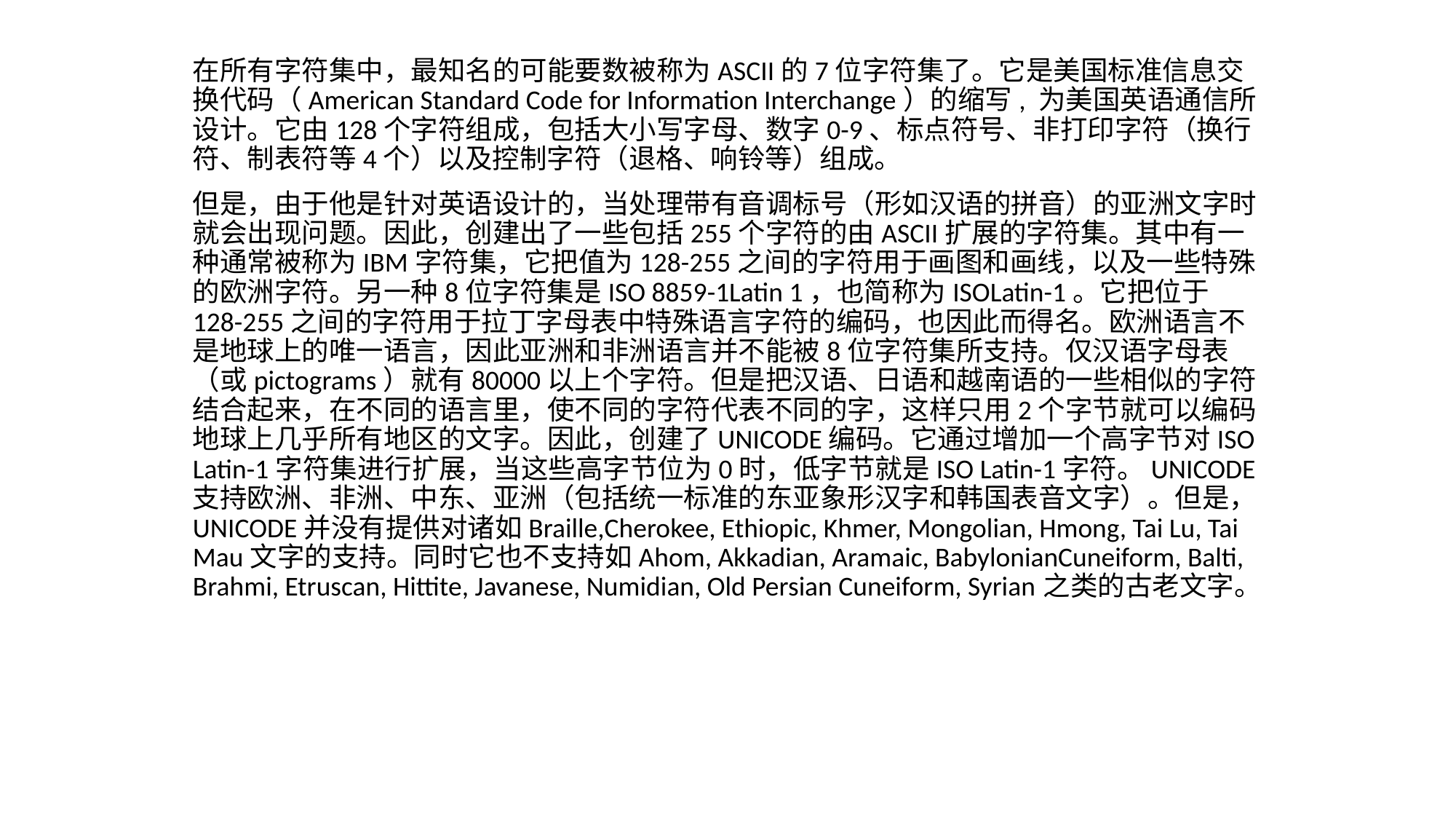

在所有字符集中，最知名的可能要数被称为ASCII的7位字符集了。它是美国标准信息交换代码（American Standard Code for Information Interchange）的缩写, 为美国英语通信所设计。它由128个字符组成，包括大小写字母、数字0-9、标点符号、非打印字符（换行符、制表符等4个）以及控制字符（退格、响铃等）组成。
但是，由于他是针对英语设计的，当处理带有音调标号（形如汉语的拼音）的亚洲文字时就会出现问题。因此，创建出了一些包括255个字符的由ASCII扩展的字符集。其中有一种通常被称为IBM字符集，它把值为128-255之间的字符用于画图和画线，以及一些特殊的欧洲字符。另一种8位字符集是ISO 8859-1Latin 1，也简称为ISOLatin-1。它把位于128-255之间的字符用于拉丁字母表中特殊语言字符的编码，也因此而得名。欧洲语言不是地球上的唯一语言，因此亚洲和非洲语言并不能被8位字符集所支持。仅汉语字母表（或pictograms）就有80000以上个字符。但是把汉语、日语和越南语的一些相似的字符结合起来，在不同的语言里，使不同的字符代表不同的字，这样只用2个字节就可以编码地球上几乎所有地区的文字。因此，创建了UNICODE编码。它通过增加一个高字节对ISO Latin-1字符集进行扩展，当这些高字节位为0时，低字节就是ISO Latin-1字符。UNICODE支持欧洲、非洲、中东、亚洲（包括统一标准的东亚象形汉字和韩国表音文字）。但是，UNICODE并没有提供对诸如Braille,Cherokee, Ethiopic, Khmer, Mongolian, Hmong, Tai Lu, Tai Mau文字的支持。同时它也不支持如Ahom, Akkadian, Aramaic, BabylonianCuneiform, Balti, Brahmi, Etruscan, Hittite, Javanese, Numidian, Old Persian Cuneiform, Syrian之类的古老文字。